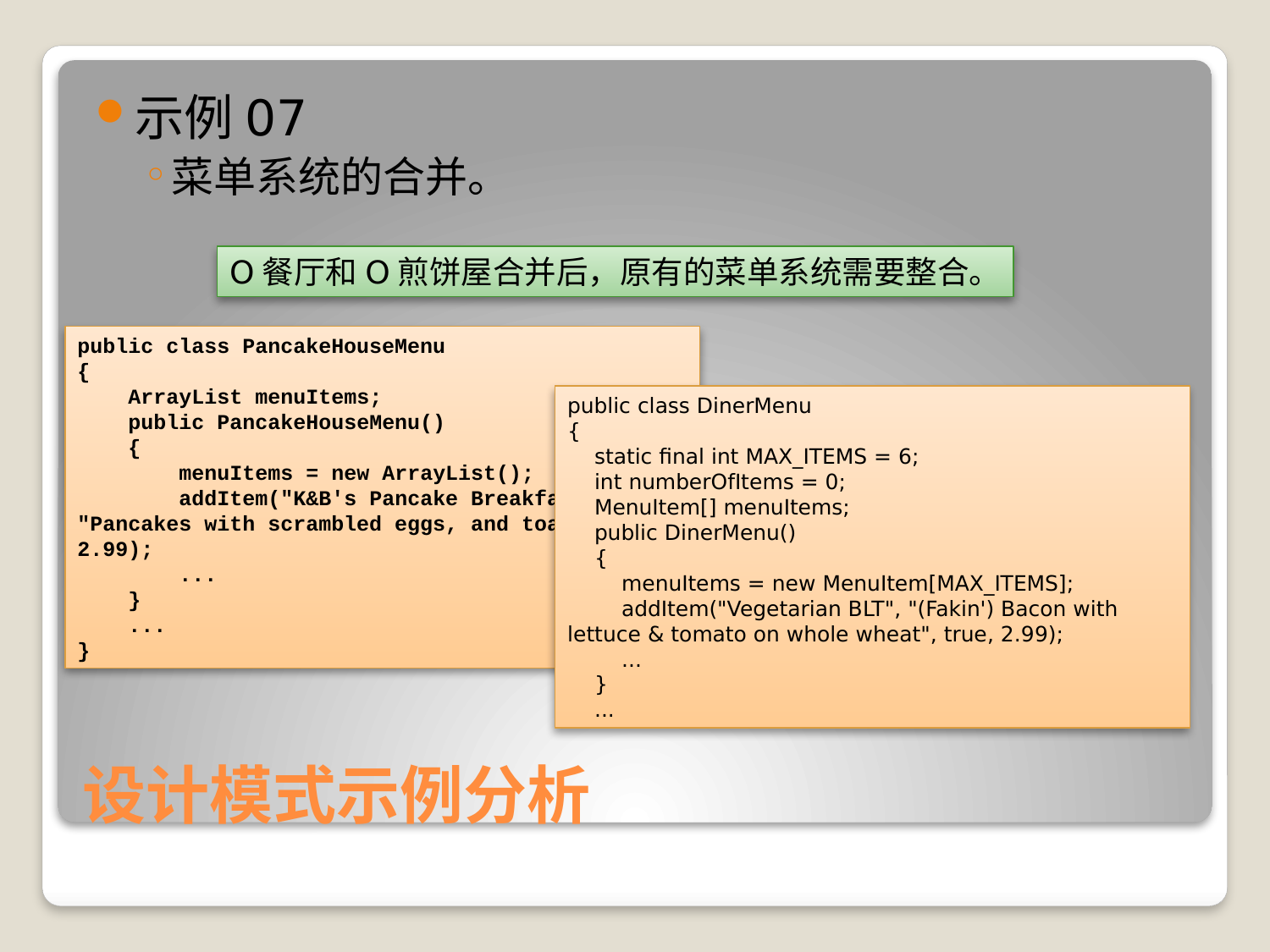

示例07
菜单系统的合并。
O餐厅和O煎饼屋合并后，原有的菜单系统需要整合。
public class PancakeHouseMenu
{
    ArrayList menuItems;
    public PancakeHouseMenu()
    {
        menuItems = new ArrayList();
        addItem("K&B's Pancake Breakfast", "Pancakes with scrambled eggs, and toast", true, 2.99);
        ...
    }
    ...
}
public class DinerMenu
{
    static final int MAX_ITEMS = 6;
    int numberOfItems = 0;
    MenuItem[] menuItems;
    public DinerMenu()
    {
        menuItems = new MenuItem[MAX_ITEMS];
        addItem("Vegetarian BLT", "(Fakin') Bacon with lettuce & tomato on whole wheat", true, 2.99);
        ...
    }
    ...
# 设计模式示例分析